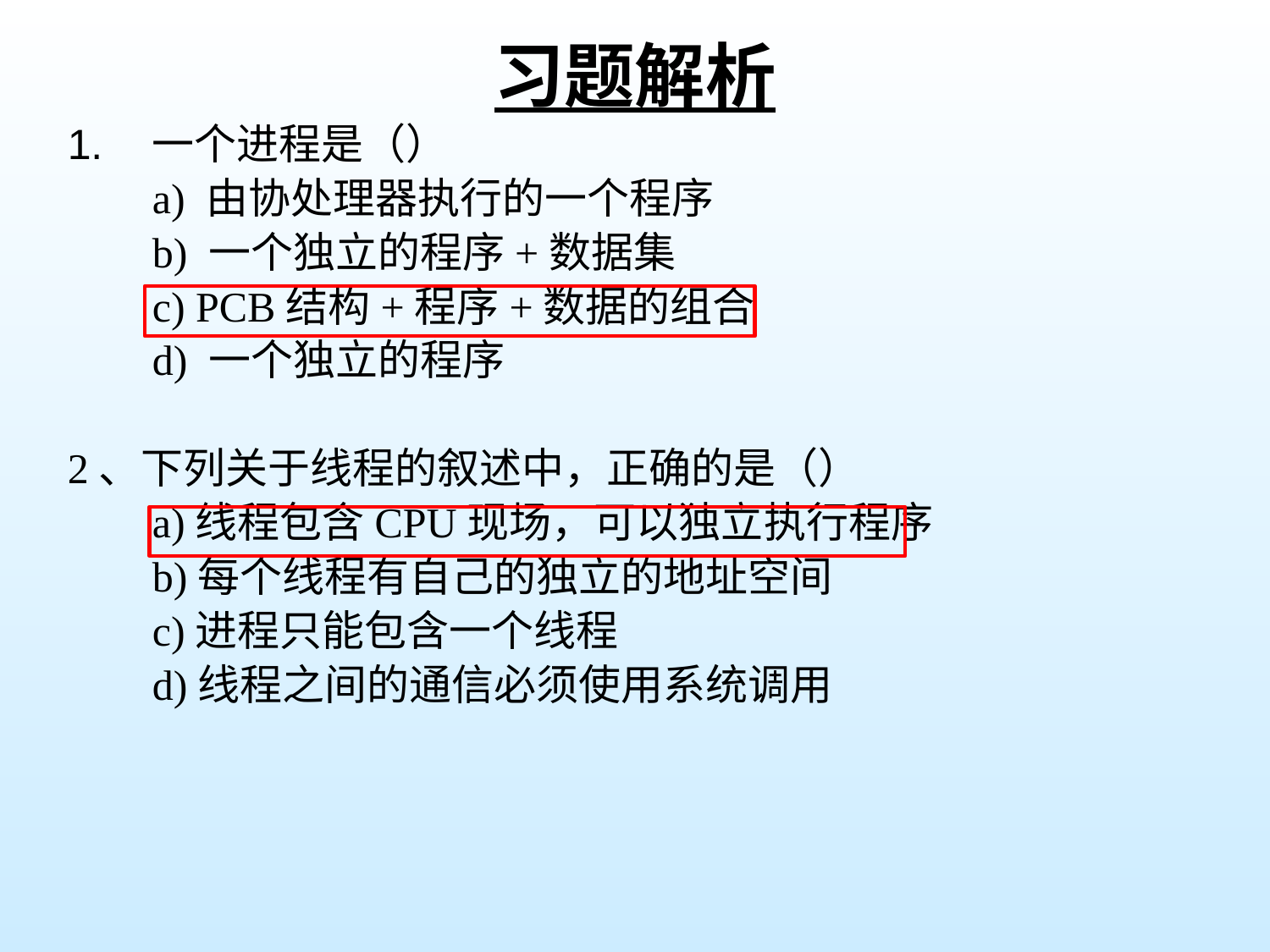

# 习题解析
一个进程是（）
	a) 由协处理器执行的一个程序
	b) 一个独立的程序+数据集
	c) PCB结构+程序+数据的组合
	d) 一个独立的程序

2、下列关于线程的叙述中，正确的是（）
	a)线程包含CPU现场，可以独立执行程序
	b)每个线程有自己的独立的地址空间
	c)进程只能包含一个线程
	d)线程之间的通信必须使用系统调用